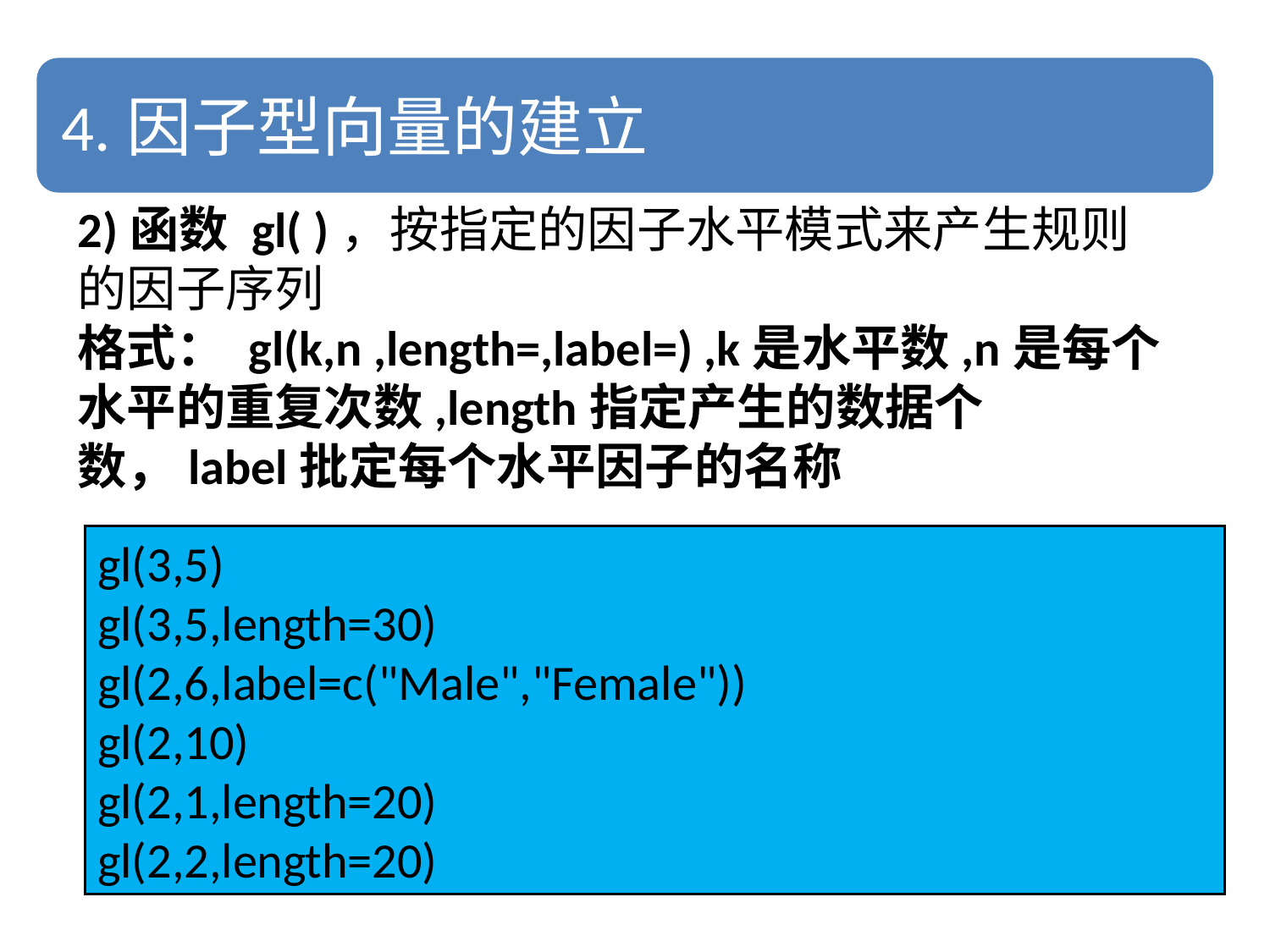

4.因子型向量的建立
# 2)函数 gl( )，按指定的因子水平模式来产生规则的因子序列 格式： gl(k,n ,length=,label=) ,k是水平数,n是每个水平的重复次数,length指定产生的数据个数，label批定每个水平因子的名称
gl(3,5)
gl(3,5,length=30)
gl(2,6,label=c("Male","Female"))
gl(2,10)
gl(2,1,length=20)
gl(2,2,length=20)